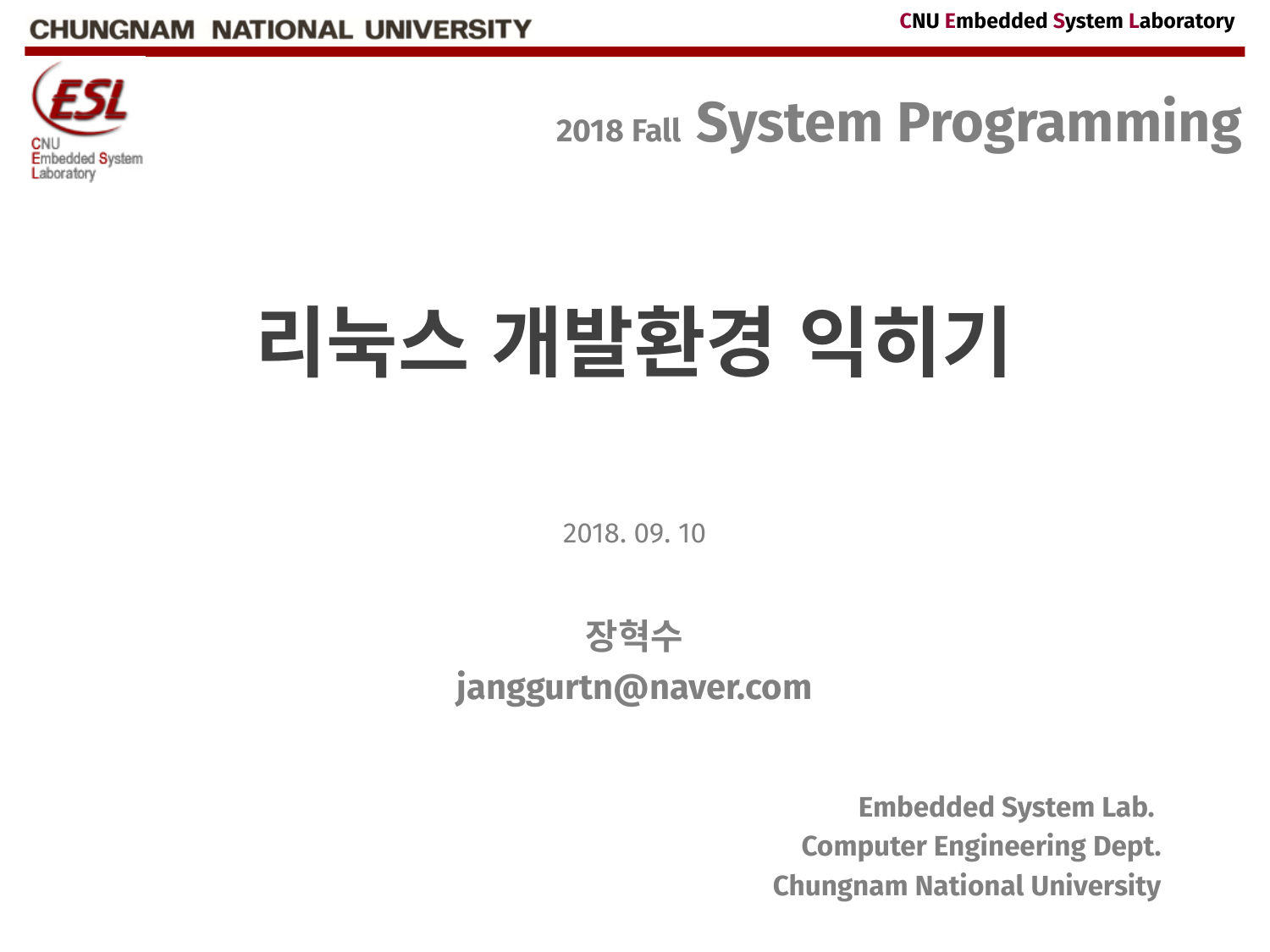

# 리눅스 개발환경 익히기
2018. 09. 10
장혁수
janggurtn@naver.com